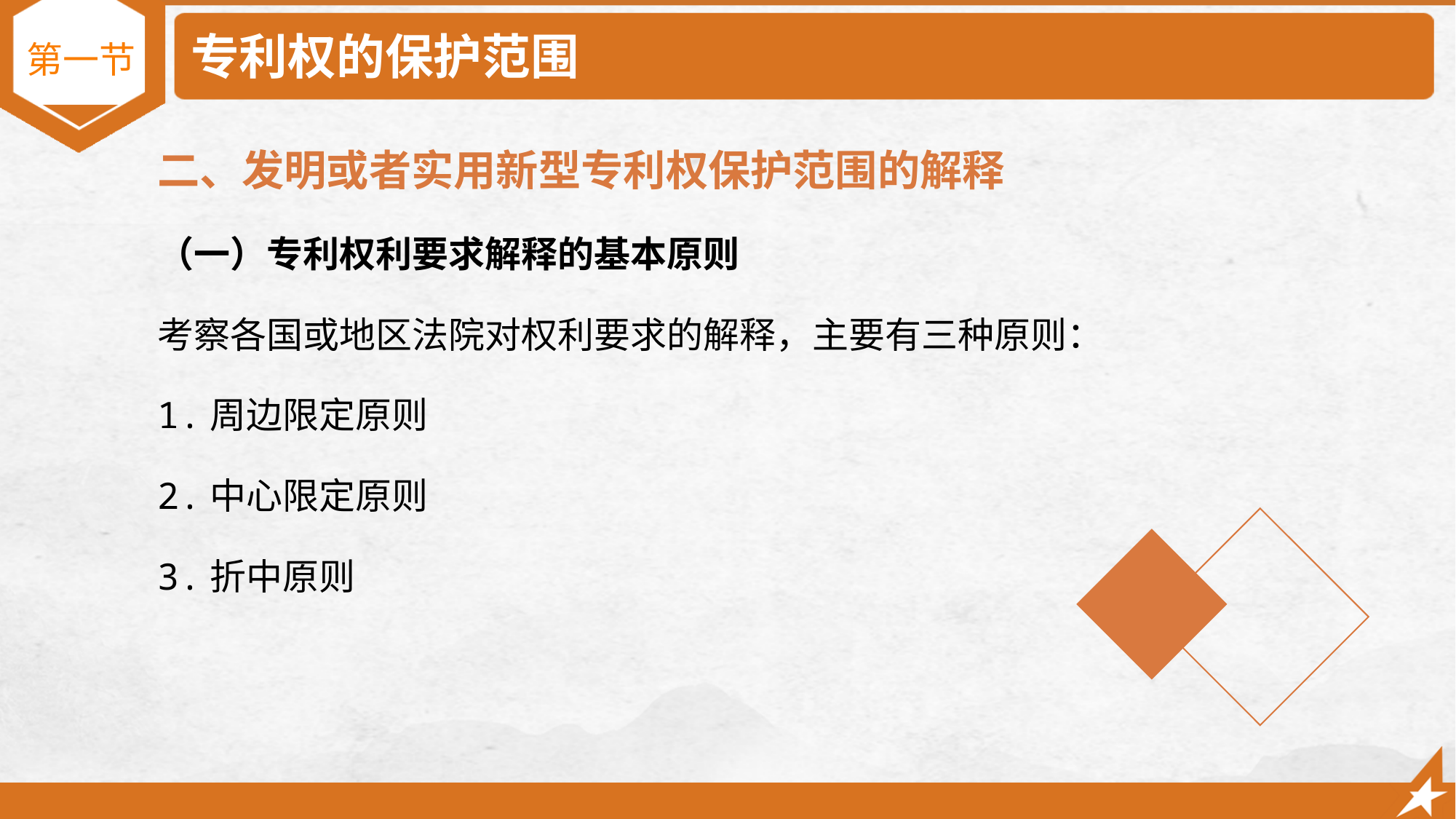

# 专利权的保护范围
第一节
二、发明或者实用新型专利权保护范围的解释

（一）专利权利要求解释的基本原则
考察各国或地区法院对权利要求的解释，主要有三种原则：
1.周边限定原则
2.中心限定原则
3.折中原则